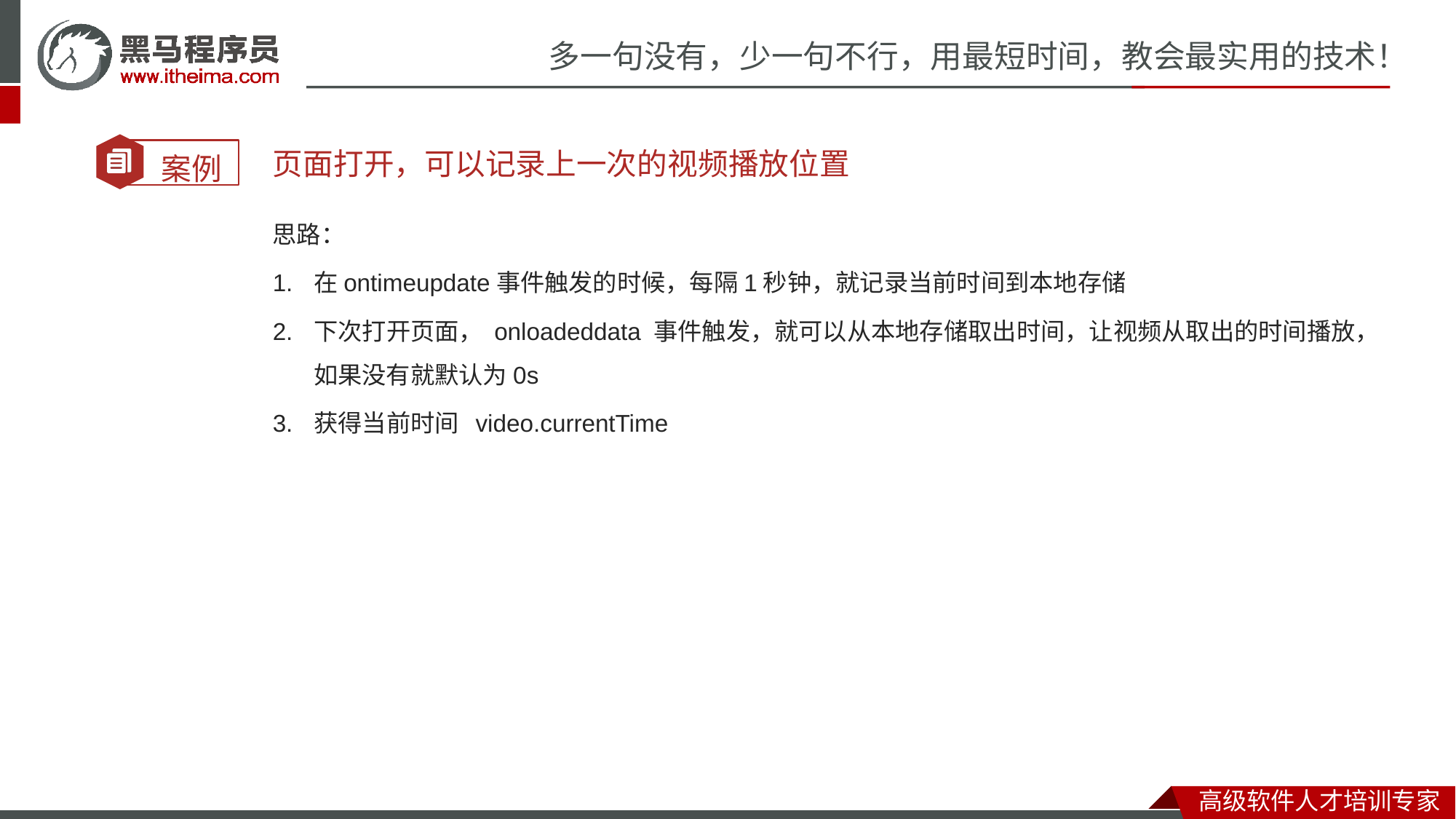

页面打开，可以记录上一次的视频播放位置
思路：
在ontimeupdate事件触发的时候，每隔1秒钟，就记录当前时间到本地存储
下次打开页面， onloadeddata 事件触发，就可以从本地存储取出时间，让视频从取出的时间播放，如果没有就默认为0s
获得当前时间  video.currentTime